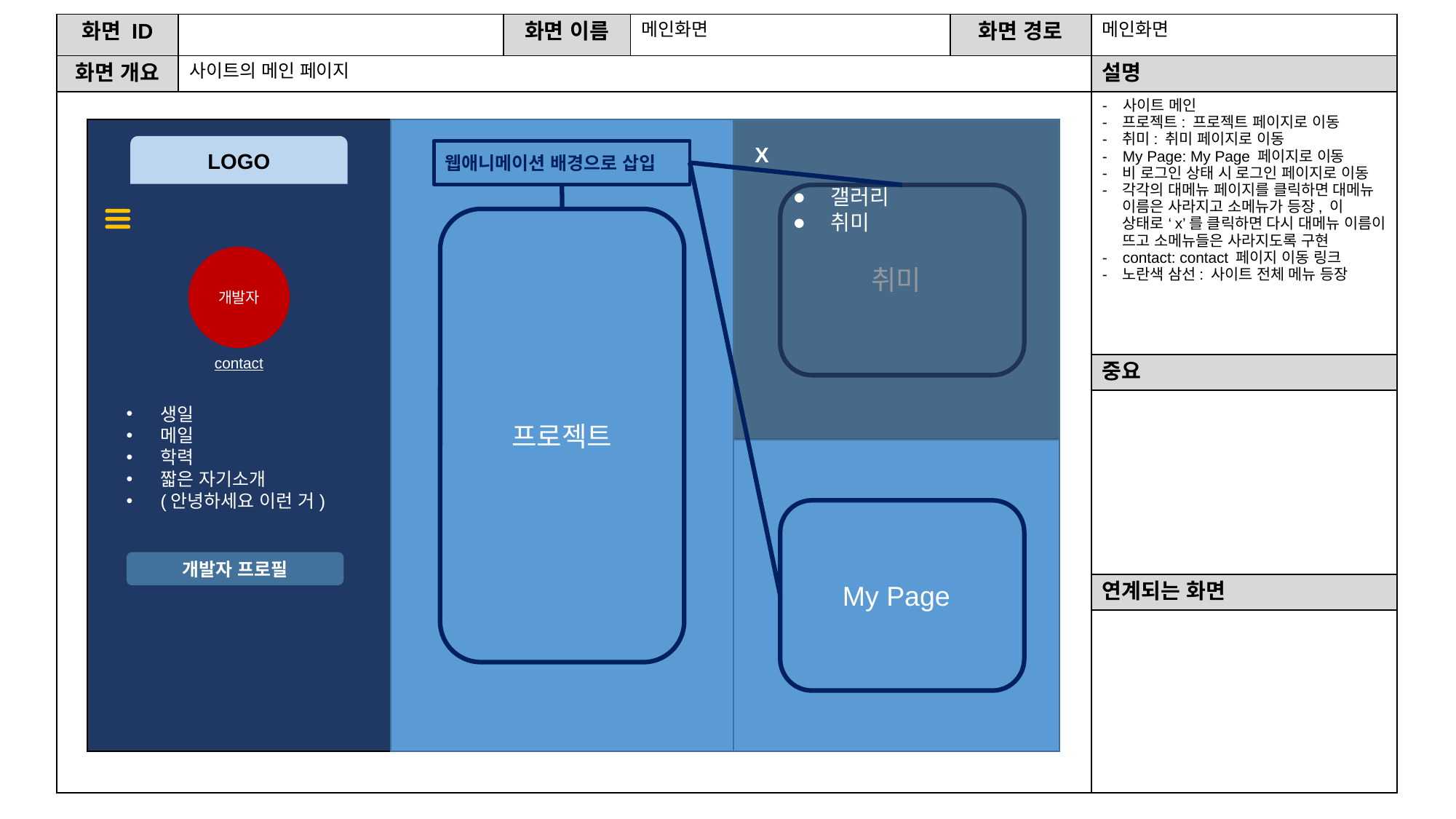

| 화면 ID |  | 화면 이름 | 메인화면 | 화면 경로 | 메인화면 |
| --- | --- | --- | --- | --- | --- |
| 화면 개요 | 사이트의 메인 페이지 |  |  |  | 설명 |
|  |  |  |  |  | - 사이트 메인 프로젝트: 프로젝트 페이지로 이동 취미: 취미 페이지로 이동 My Page: My Page 페이지로 이동 비 로그인 상태 시 로그인 페이지로 이동 각각의 대메뉴 페이지를 클릭하면 대메뉴 이름은 사라지고 소메뉴가 등장, 이 상태로 ‘x’를 클릭하면 다시 대메뉴 이름이 뜨고 소메뉴들은 사라지도록 구현 contact: contact 페이지 이동 링크 노란색 삼선: 사이트 전체 메뉴 등장 |
|  |  |  |  |  | 중요 |
|  |  |  |  |  |  |
|  |  |  |  |  | 연계되는 화면 |
|  |  |  |  |  |  |

프로젝트
취미

X
LOGO
웹애니메이션 배경으로 삽입
갤러리
취미

개발자
contact
생일
메일
학력
짧은 자기소개
(안녕하세요 이런 거)
My Page

개발자 프로필